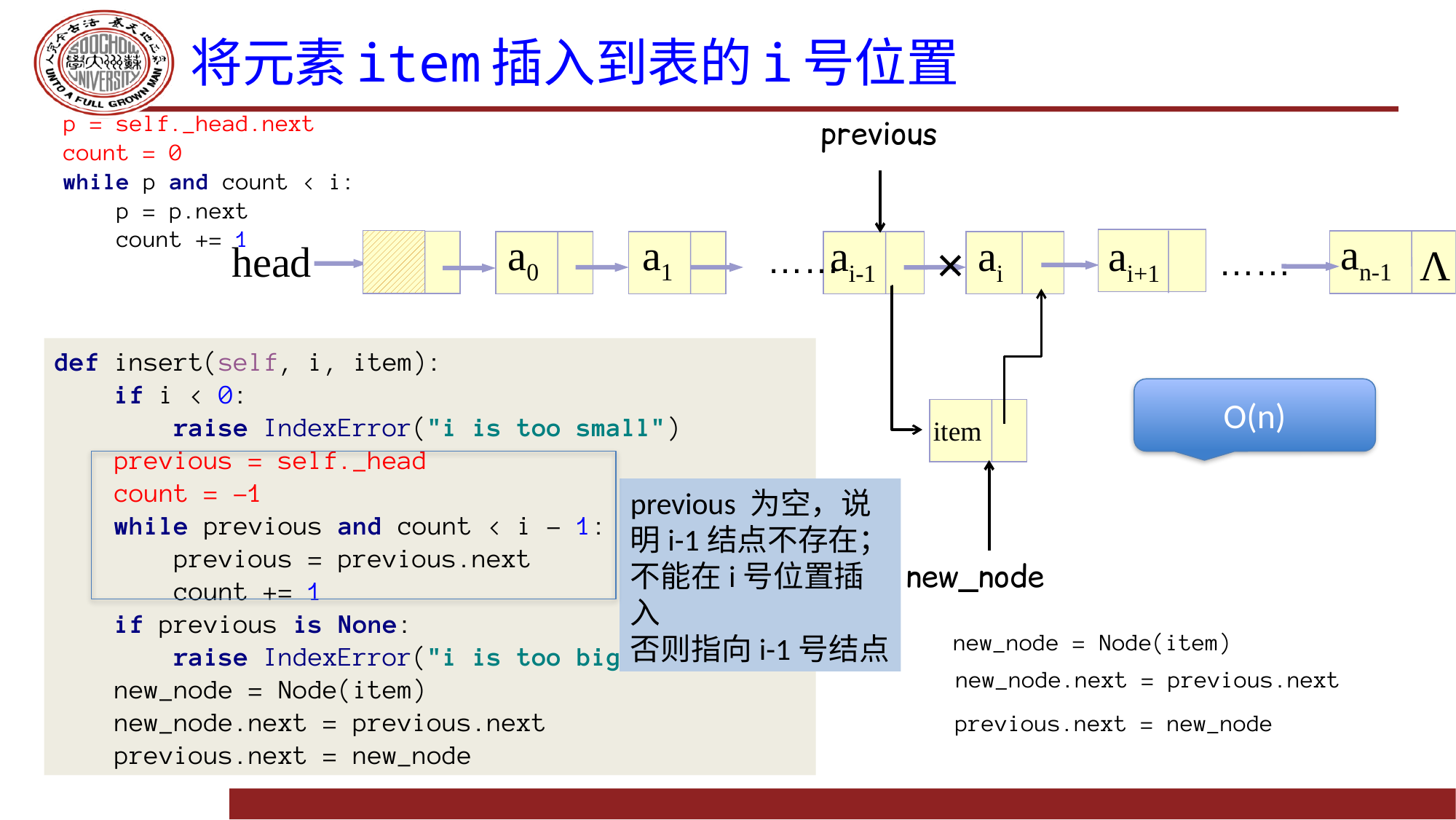

# 将元素item插入到表的i号位置
    p = self._head.next
    count = 0
    while p and count < i:
        p = p.next
        count += 1
previous
an-1
a0
a1
ai+1
ai
ai-1
×
head

……

Λ
……

def insert(self, i, item):
    if i < 0:
        raise IndexError("i is too small")
    previous = self._head
    count = -1
    while previous and count < i - 1:
        previous = previous.next
        count += 1
    if previous is None:
        raise IndexError("i is too big")
    new_node = Node(item)
    new_node.next = previous.next
    previous.next = new_node
O(n)
   previous = self._head
   count = -1
    while previous and count < i - 1:
        previous = previous.next
        count += 1

item

previous 为空，说明i-1结点不存在；不能在i号位置插入
否则指向i-1号结点
new_node
new_node = Node(item)
new_node.next = previous.next
previous.next = new_node